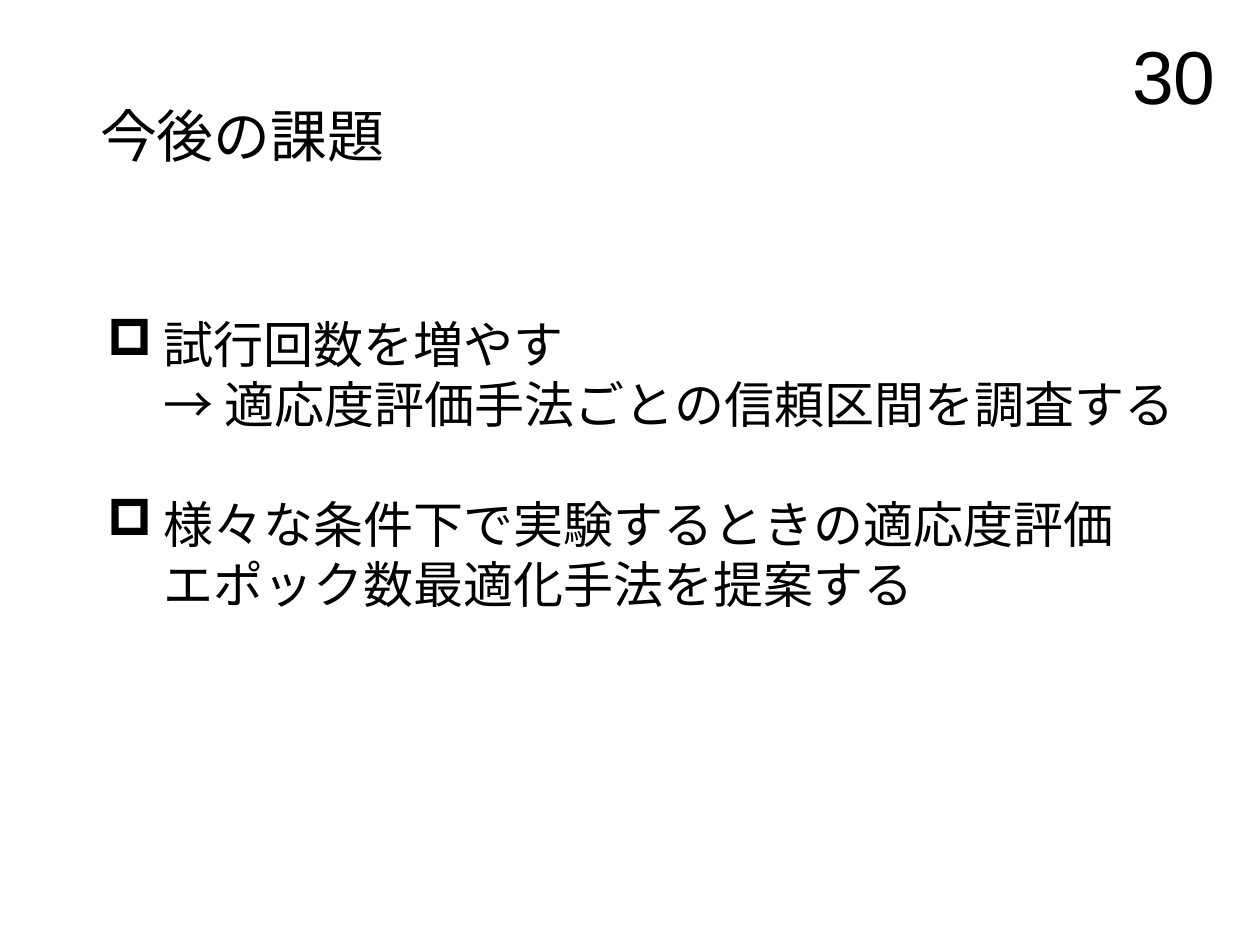

# 今後の課題
30
試行回数を増やす
→ 適応度評価手法ごとの信頼区間を調査する

様々な条件下で実験するときの適応度評価
エポック数最適化手法を提案する